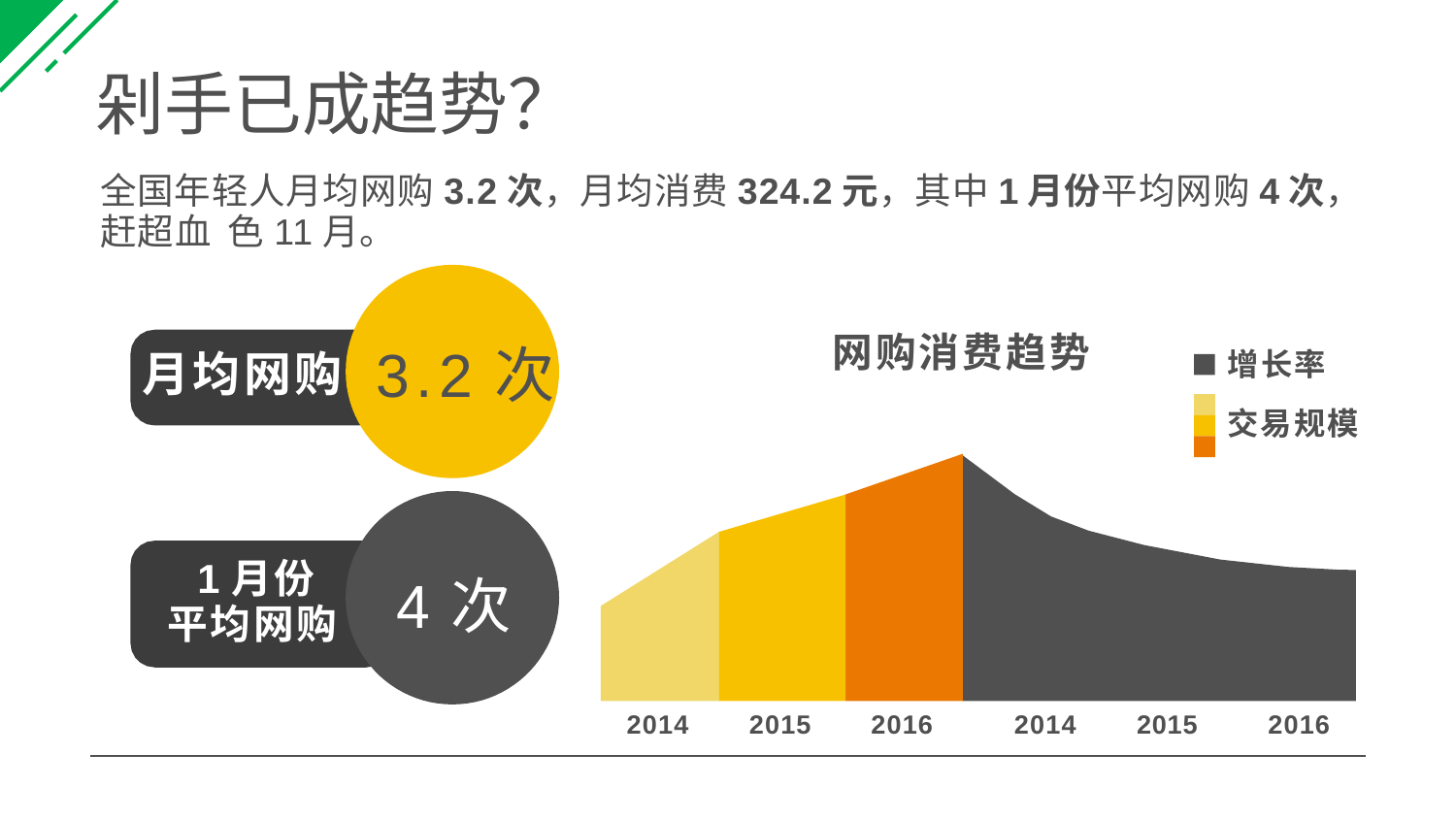

# 剁手已成趋势？
全国年轻人月均网购3.2次，月均消费324.2元，其中1月份平均网购4次，赶超血  色11月。

增长率  交易规模

网购消费趋势

3.2次
月均网购

1月份  平均网购
4次
2014
2015
2016
2014
2015	2016